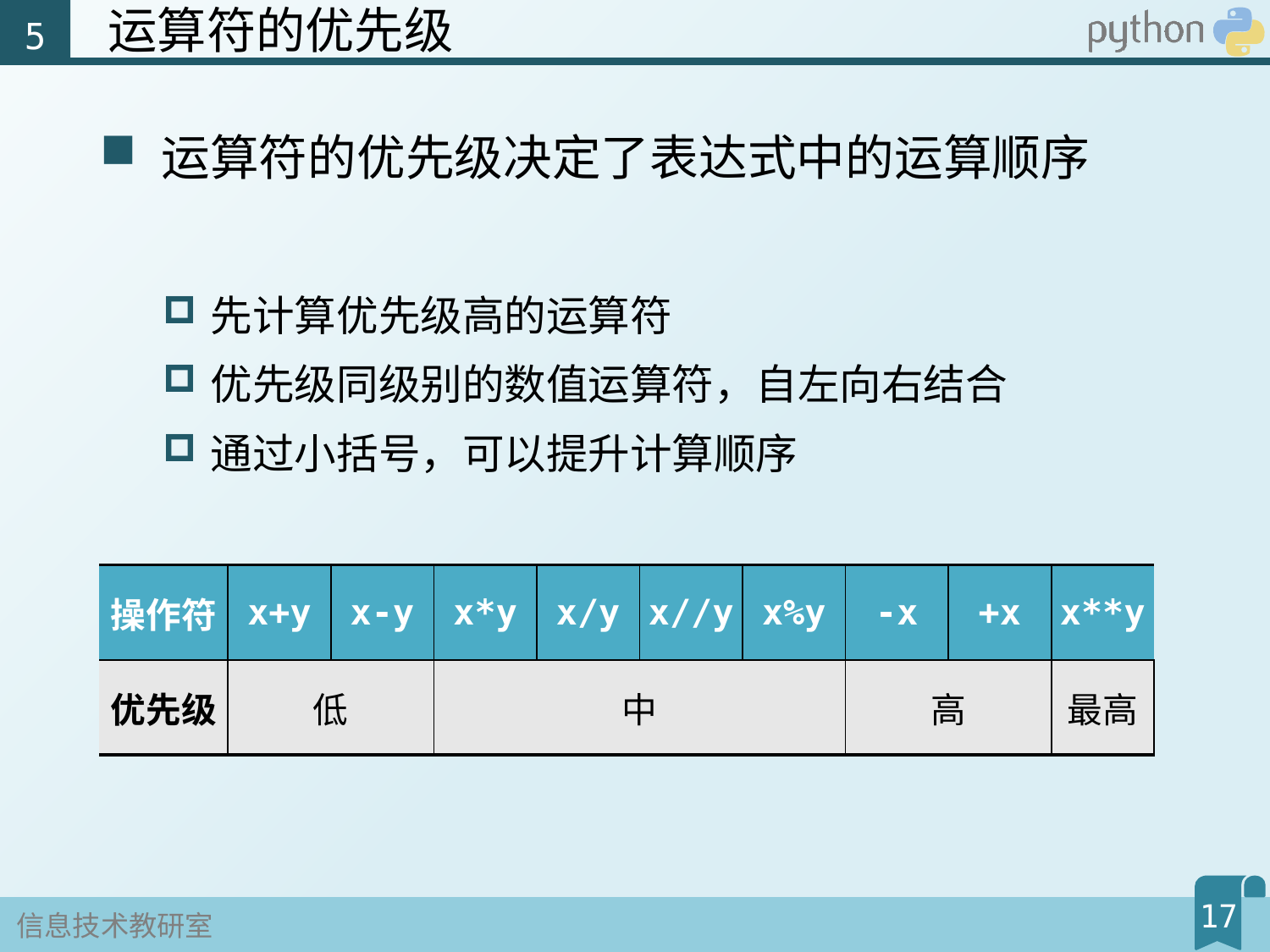

5
# 运算符的优先级
运算符的优先级决定了表达式中的运算顺序

先计算优先级高的运算符
优先级同级别的数值运算符，自左向右结合
通过小括号，可以提升计算顺序
| 操作符 | x+y | x-y | x\*y | x/y | x//y | x%y | -x | +x | x\*\*y |
| --- | --- | --- | --- | --- | --- | --- | --- | --- | --- |
| 优先级 | 低 |  | 中 |  |  |  | 高 |  | 最高 |
17